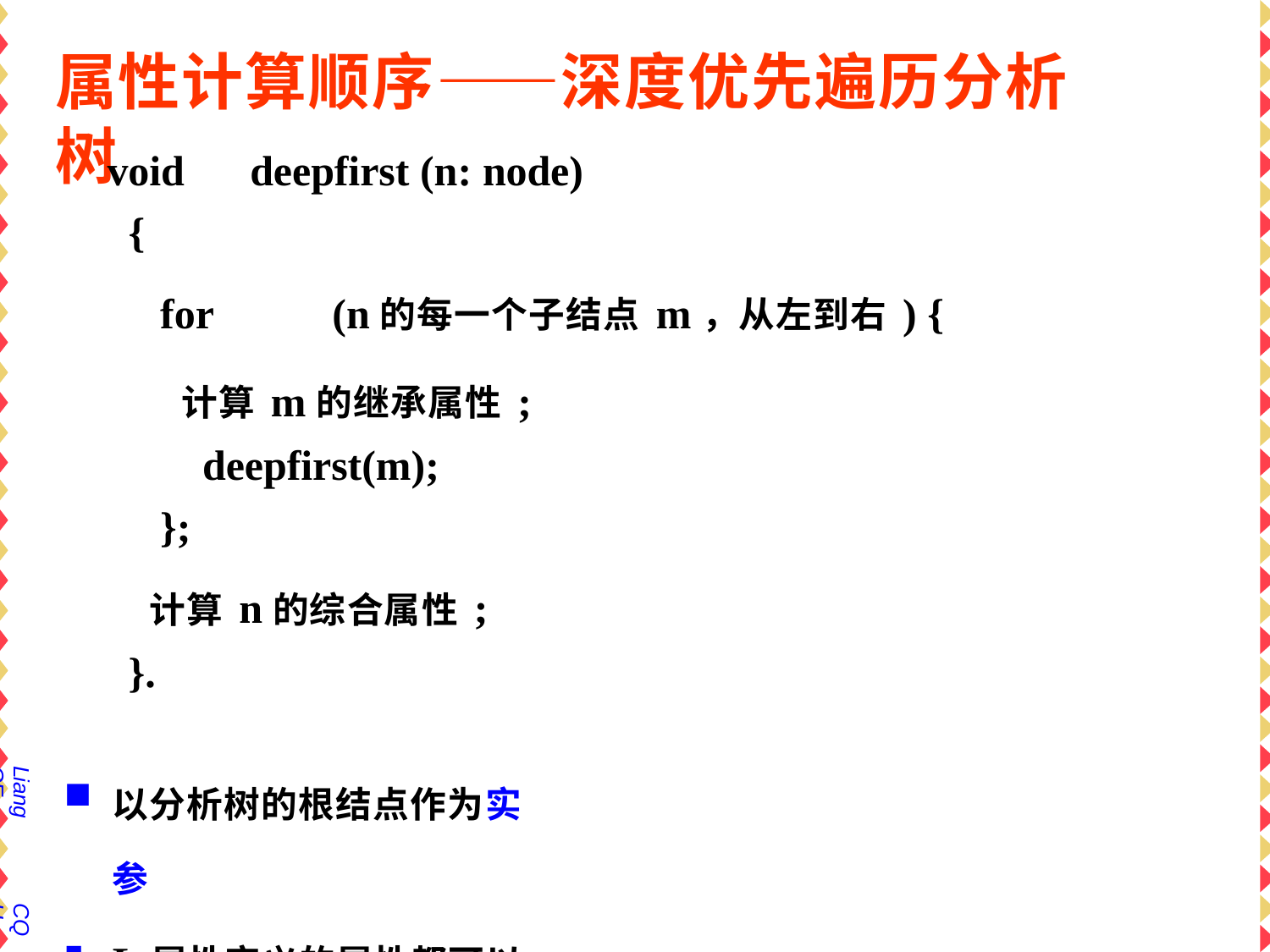

# 属性计算顺序——深度优先遍历分析树
void	deepfirst (n: node)
{
for	(n的每一个子结点m，从左到右) {
计算m的继承属性;  deepfirst(m);
};
计算n的综合属性;
}.

以分析树的根结点作为实参
L属性定义的属性都可以用深度优先的顺序计算。
进入结点前，计算它的继承属性
从结点返回时，计算它的综合属性
Liang GE
CQU
29